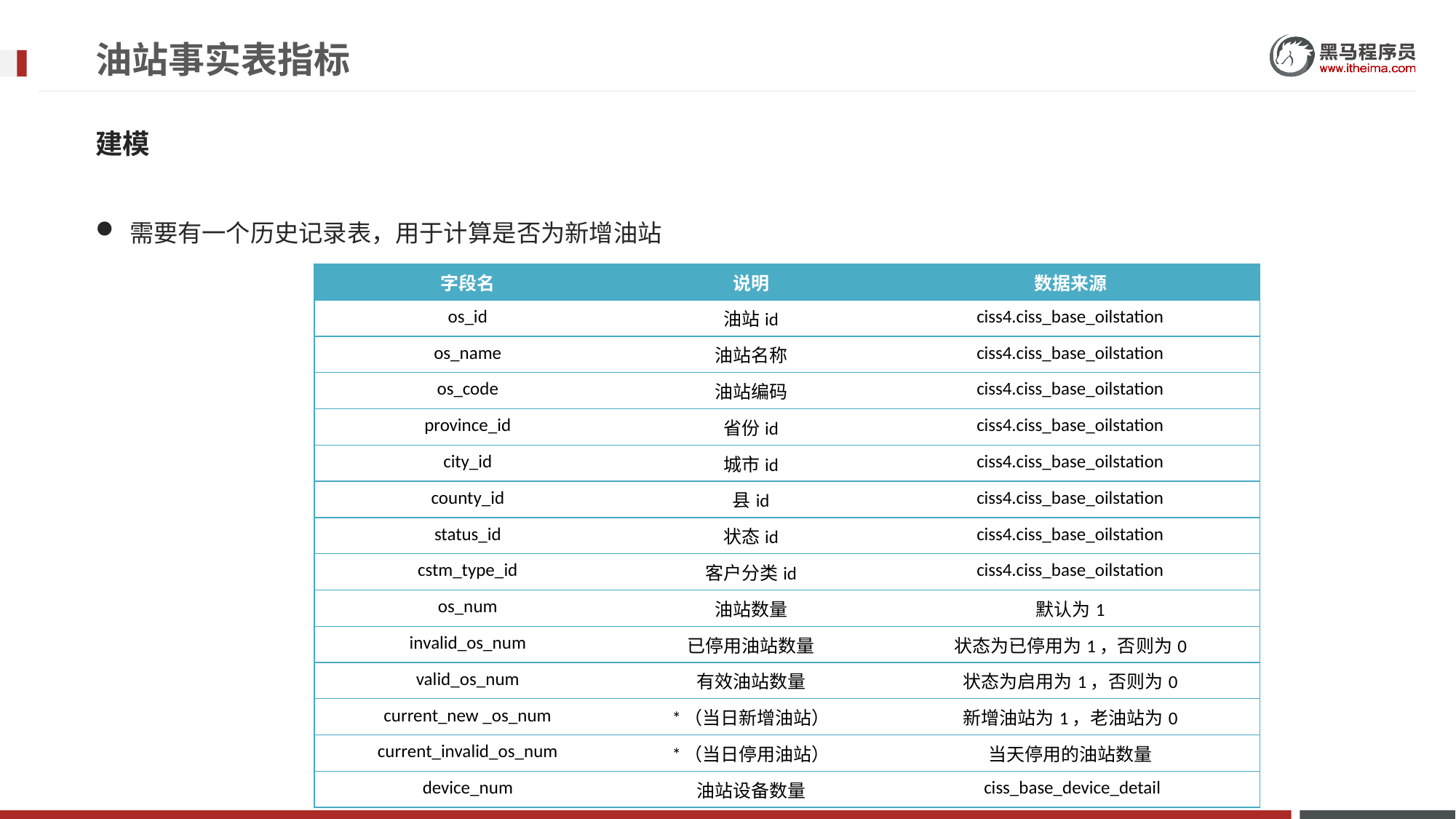

# 油站事实表指标
建模
需要有一个历史记录表，用于计算是否为新增油站

| 字段名 | 说明 | 数据来源 |
| --- | --- | --- |
| os\_id | 油站id | ciss4.ciss\_base\_oilstation |
| os\_name | 油站名称 | ciss4.ciss\_base\_oilstation |
| os\_code | 油站编码 | ciss4.ciss\_base\_oilstation |
| province\_id | 省份id | ciss4.ciss\_base\_oilstation |
| city\_id | 城市id | ciss4.ciss\_base\_oilstation |
| county\_id | 县id | ciss4.ciss\_base\_oilstation |
| status\_id | 状态id | ciss4.ciss\_base\_oilstation |
| cstm\_type\_id | 客户分类id | ciss4.ciss\_base\_oilstation |
| os\_num | 油站数量 | 默认为1 |
| invalid\_os\_num | 已停用油站数量 | 状态为已停用为1，否则为0 |
| valid\_os\_num | 有效油站数量 | 状态为启用为1，否则为0 |
| current\_new \_os\_num | \*（当日新增油站） | 新增油站为1，老油站为0 |
| current\_invalid\_os\_num | \*（当日停用油站） | 当天停用的油站数量 |
| device\_num | 油站设备数量 | ciss\_base\_device\_detail |